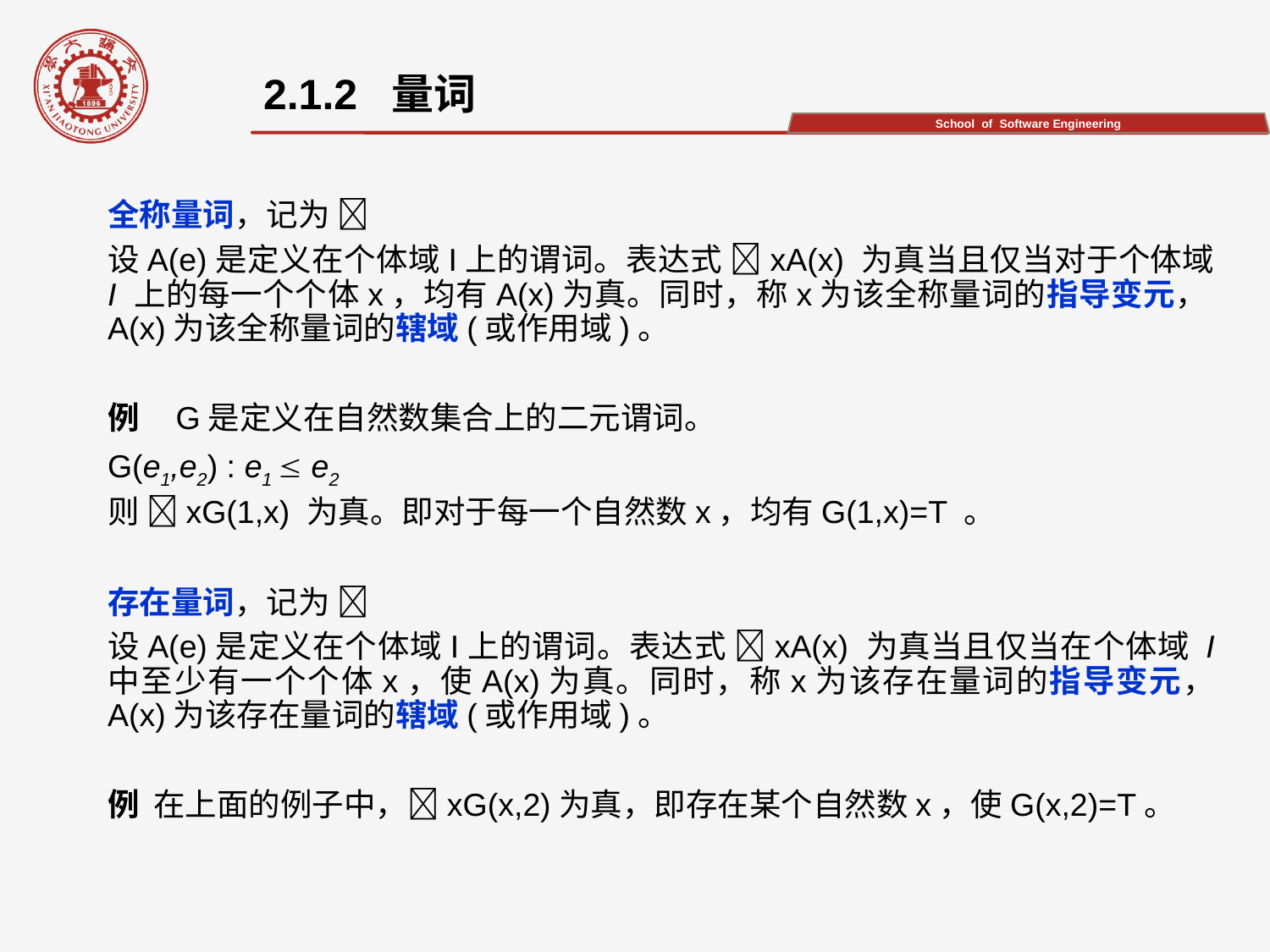

2.1.2  量词
全称量词，记为 ∀
设A(e)是定义在个体域I上的谓词。表达式 ∀xA(x) 为真当且仅当对于个体域 I 上的每一个个体x，均有A(x)为真。同时，称x为该全称量词的指导变元，A(x)为该全称量词的辖域(或作用域)。

例    G是定义在自然数集合上的二元谓词。
G(e1,e2) : e1 ≤ e2
则 ∀xG(1,x) 为真。即对于每一个自然数x，均有G(1,x)=T 。

存在量词，记为 ∃
设A(e)是定义在个体域I上的谓词。表达式 ∃xA(x) 为真当且仅当在个体域 I 中至少有一个个体x，使A(x)为真。同时，称x为该存在量词的指导变元， A(x)为该存在量词的辖域(或作用域)。

例  在上面的例子中，∃xG(x,2)为真，即存在某个自然数x，使G(x,2)=T。